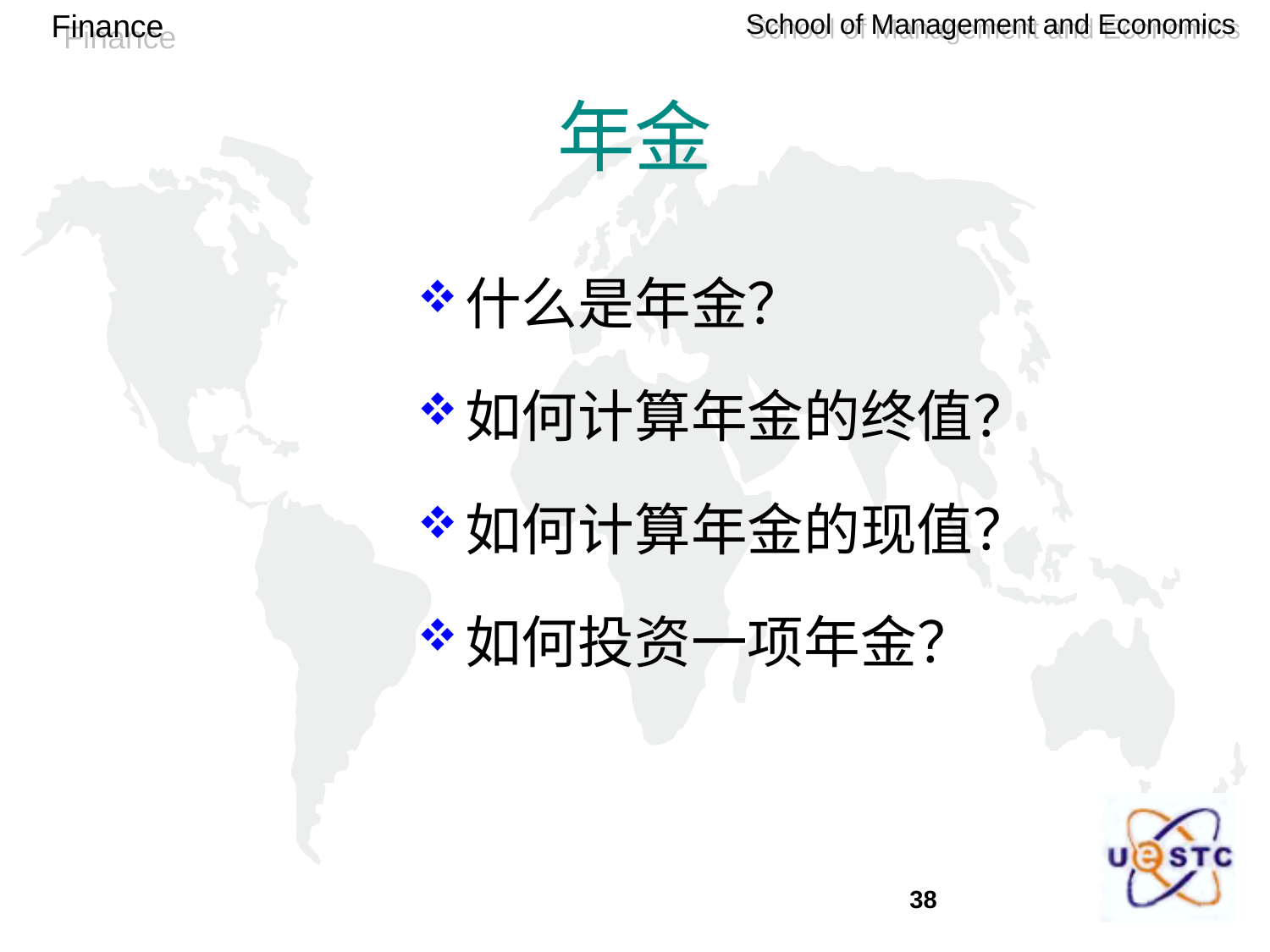

# 年金
什么是年金？
如何计算年金的终值？
如何计算年金的现值？
如何投资一项年金？